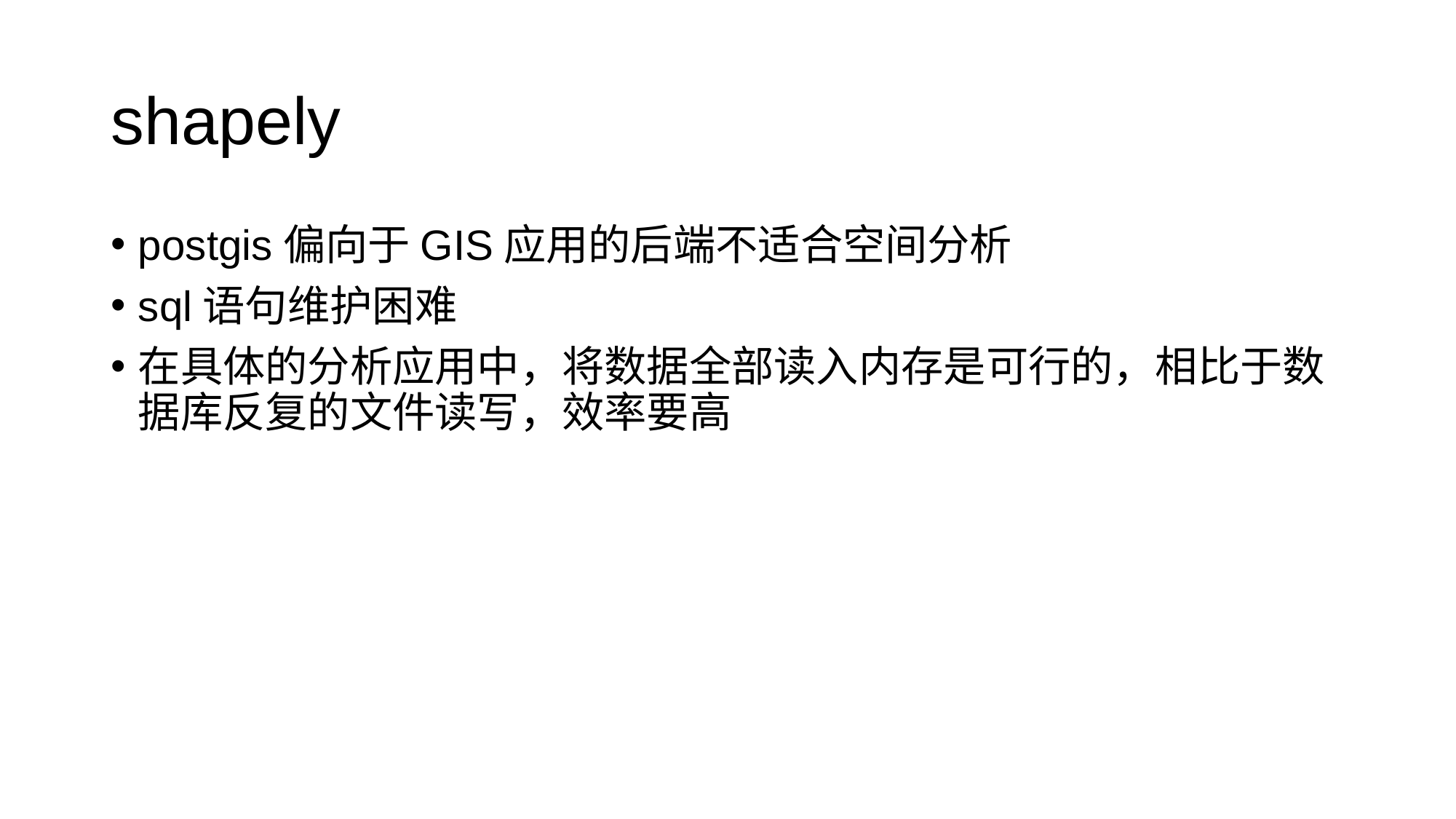

# shapely
postgis偏向于GIS应用的后端不适合空间分析
sql语句维护困难
在具体的分析应用中，将数据全部读入内存是可行的，相比于数据库反复的文件读写，效率要高